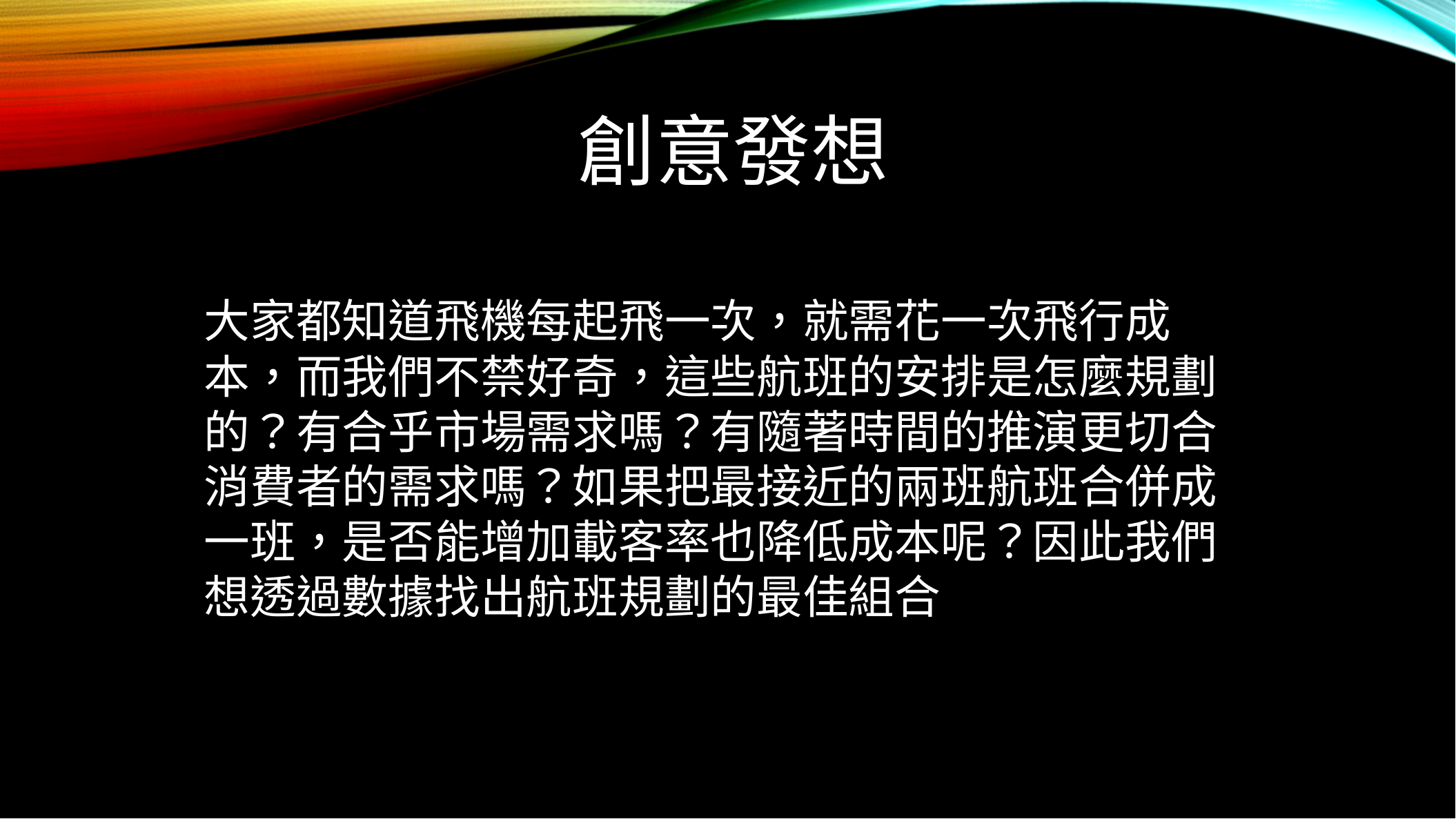

創意發想

大家都知道飛機每起飛一次，就需花一次飛行成本，而我們不禁好奇，這些航班的安排是怎麼規劃的？有合乎市場需求嗎？有隨著時間的推演更切合消費者的需求嗎？如果把最接近的兩班航班合併成一班，是否能增加載客率也降低成本呢？因此我們想透過數據找出航班規劃的最佳組合